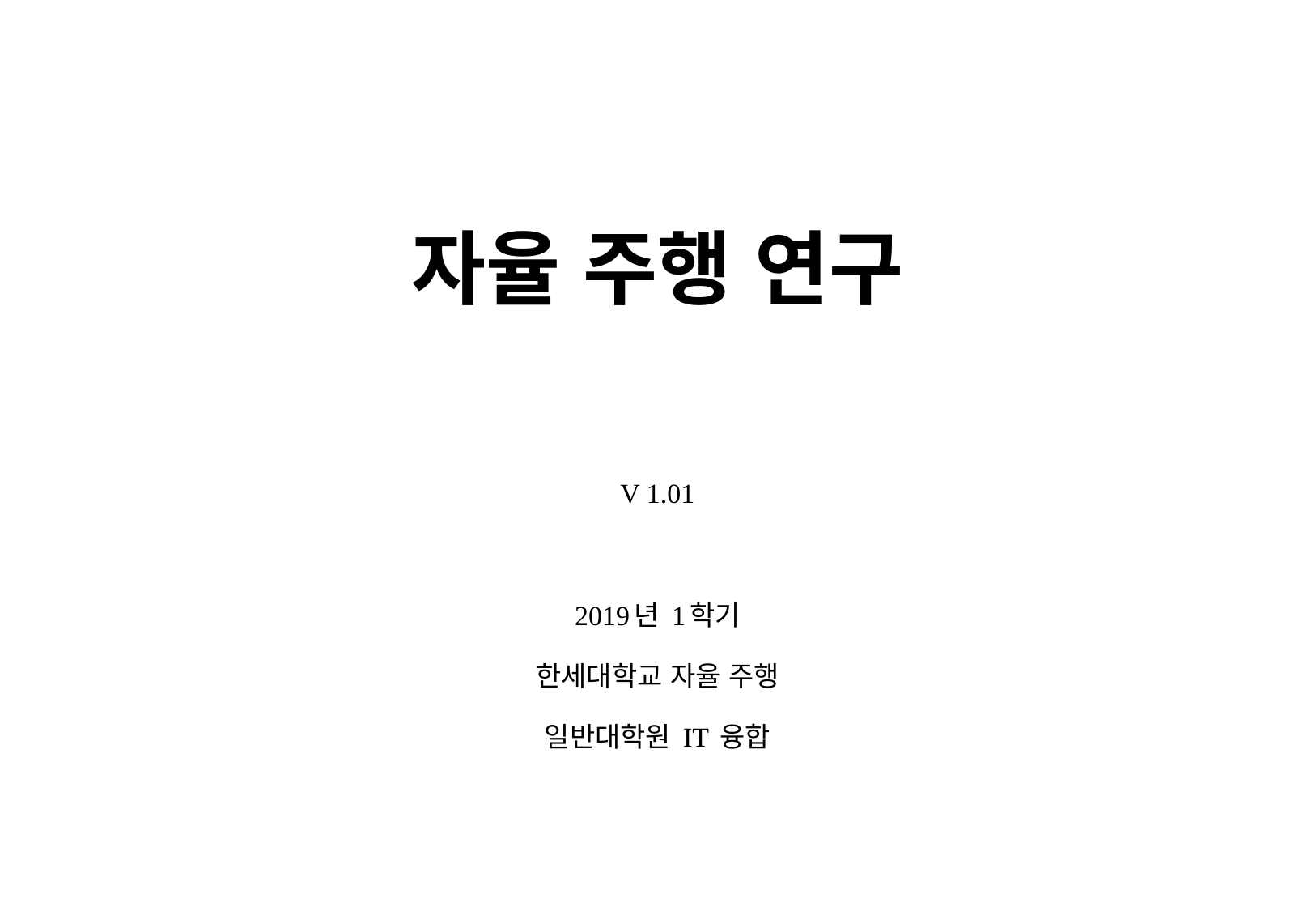

# 자율 주행 연구
V 1.01

2019년 1학기
한세대학교 자율 주행
일반대학원 IT 융합